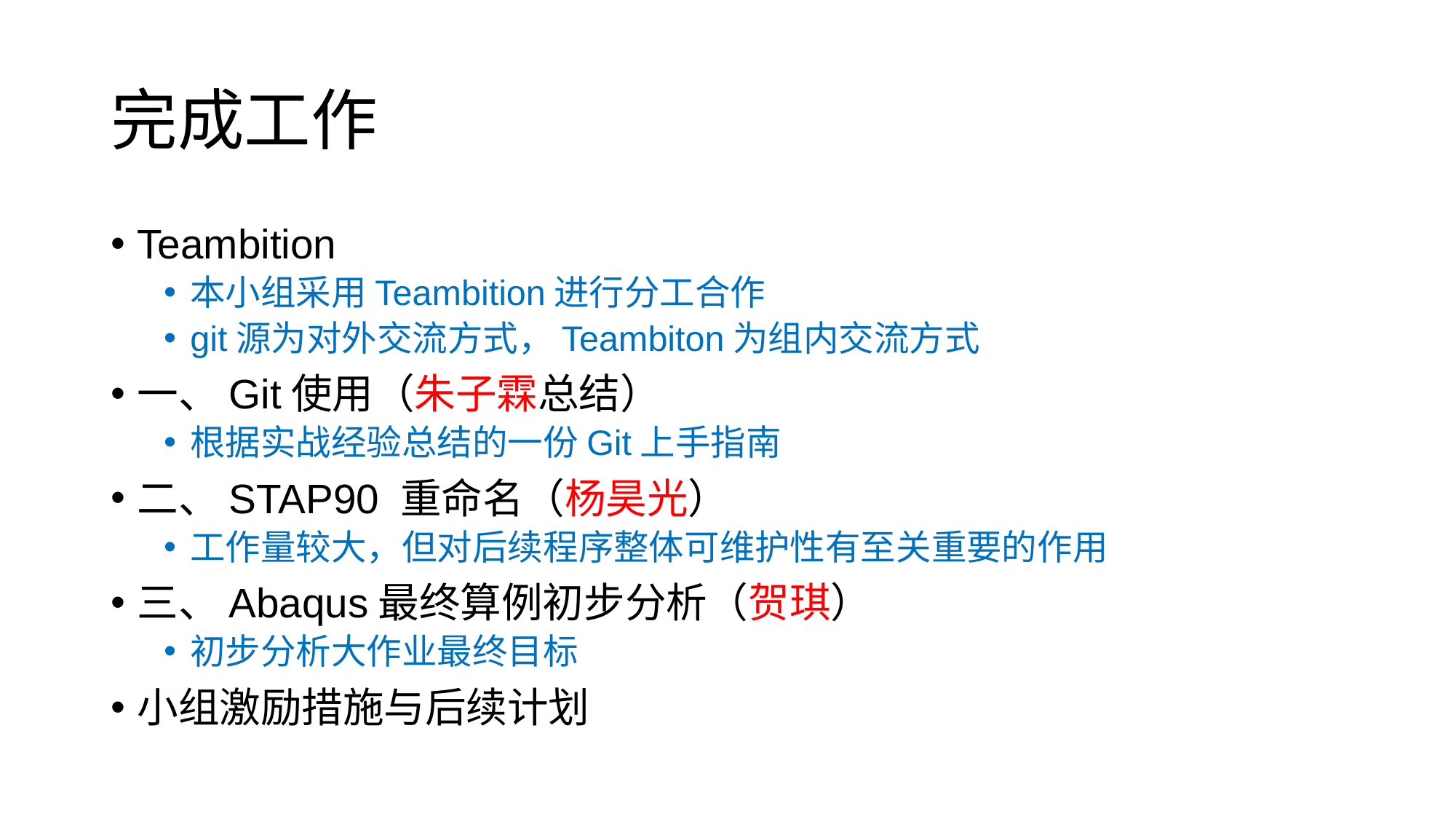

# 完成工作
Teambition
本小组采用Teambition进行分工合作
git源为对外交流方式，Teambiton为组内交流方式
一、Git使用（朱子霖总结）
根据实战经验总结的一份Git上手指南
二、STAP90 重命名（杨昊光）
工作量较大，但对后续程序整体可维护性有至关重要的作用
三、Abaqus最终算例初步分析（贺琪）
初步分析大作业最终目标
小组激励措施与后续计划